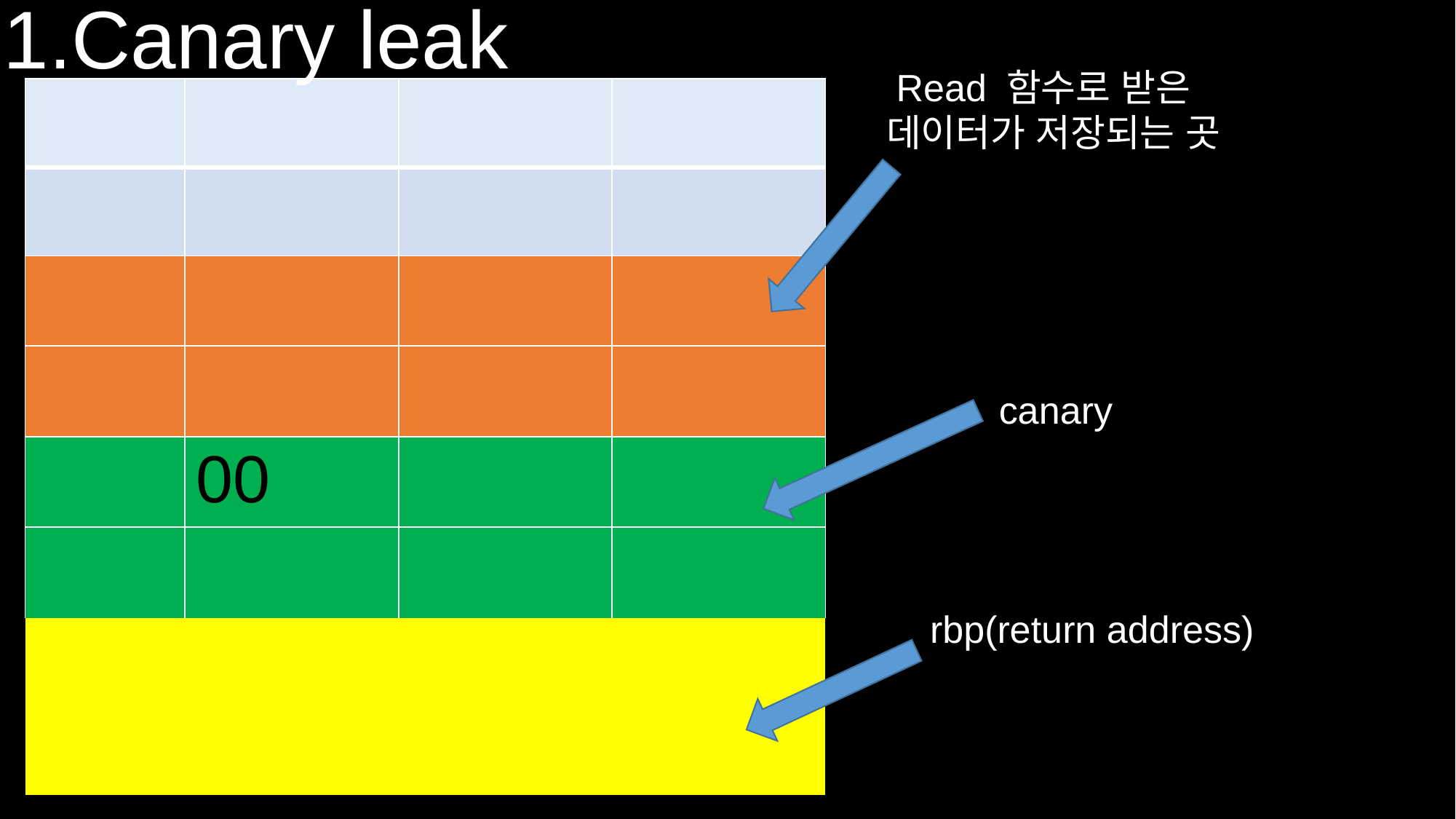

1.Canary leak
Read 함수로 받은
 데이터가 저장되는 곳
|  |  |  |  |
| --- | --- | --- | --- |
|  |  |  |  |
|  |  |  |  |
|  |  |  |  |
|  | 00 |  |  |
|  |  |  |  |
|  |  |  |  |
|  |  |  |  |

canary

rbp(return address)